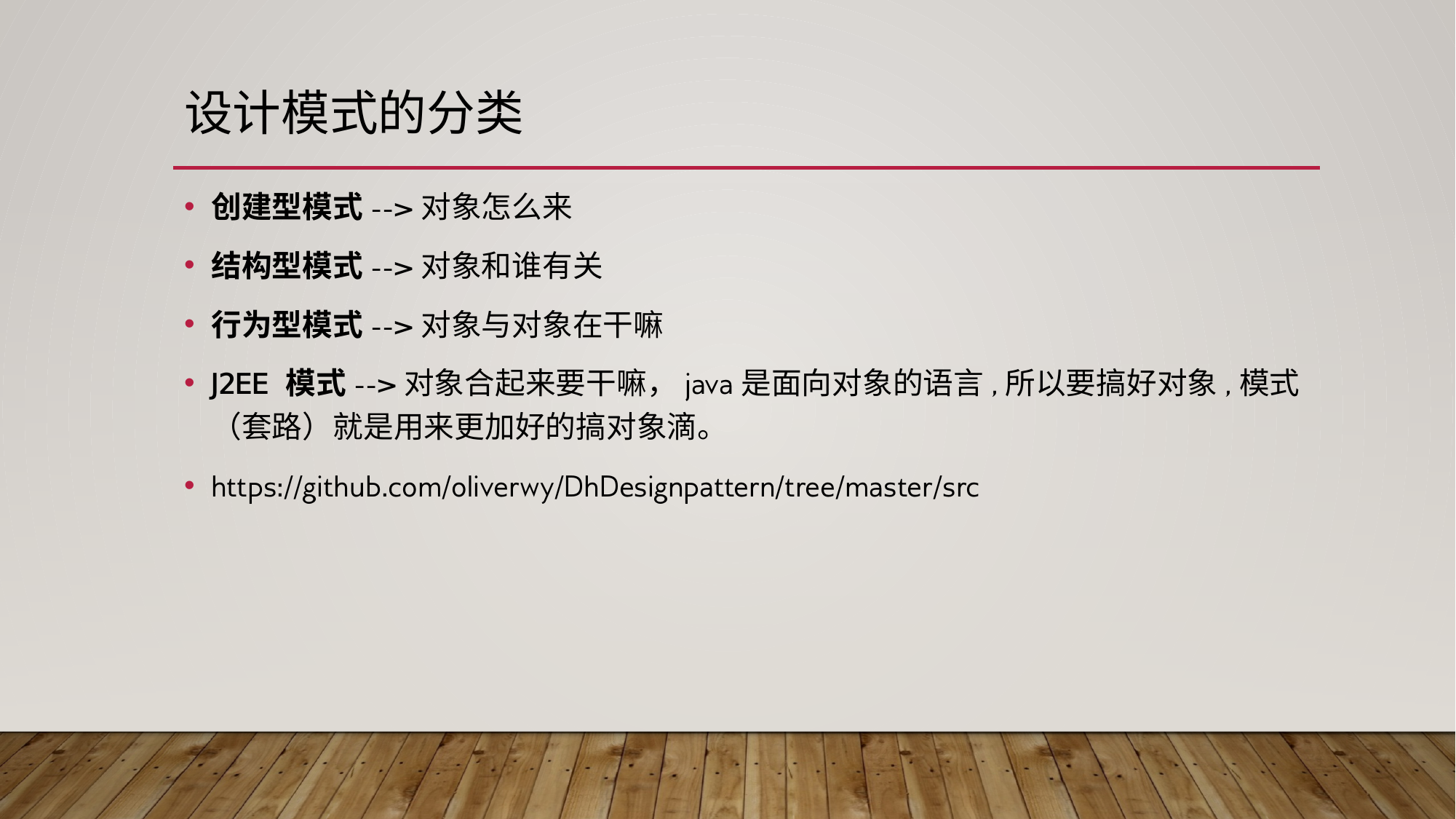

# 设计模式的分类
创建型模式-->对象怎么来
结构型模式-->对象和谁有关
行为型模式-->对象与对象在干嘛
J2EE 模式-->对象合起来要干嘛，java是面向对象的语言,所以要搞好对象,模式（套路）就是用来更加好的搞对象滴。
https://github.com/oliverwy/DhDesignpattern/tree/master/src